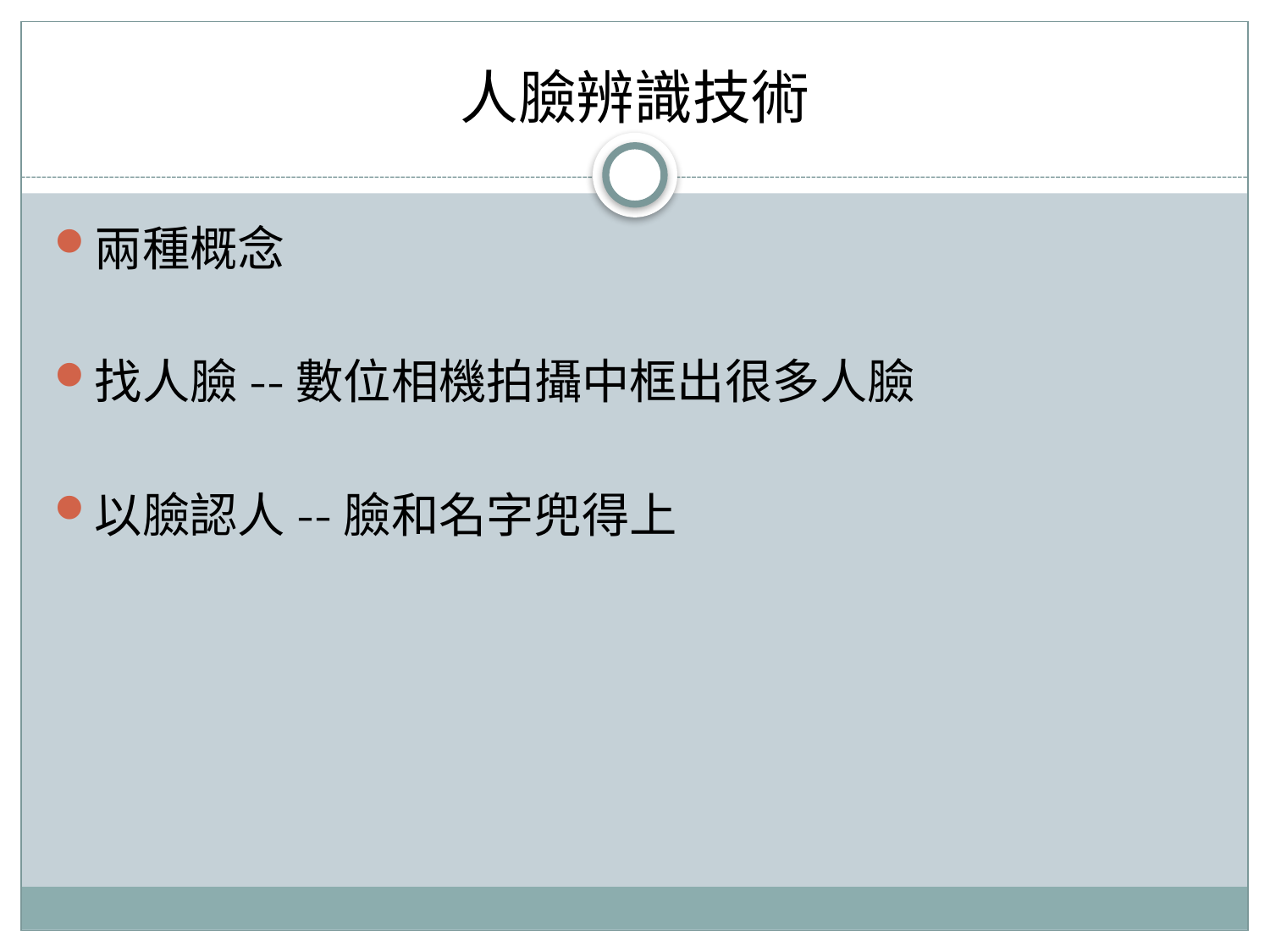

# 人臉辨識技術
兩種概念

找人臉--數位相機拍攝中框出很多人臉

以臉認人--臉和名字兜得上